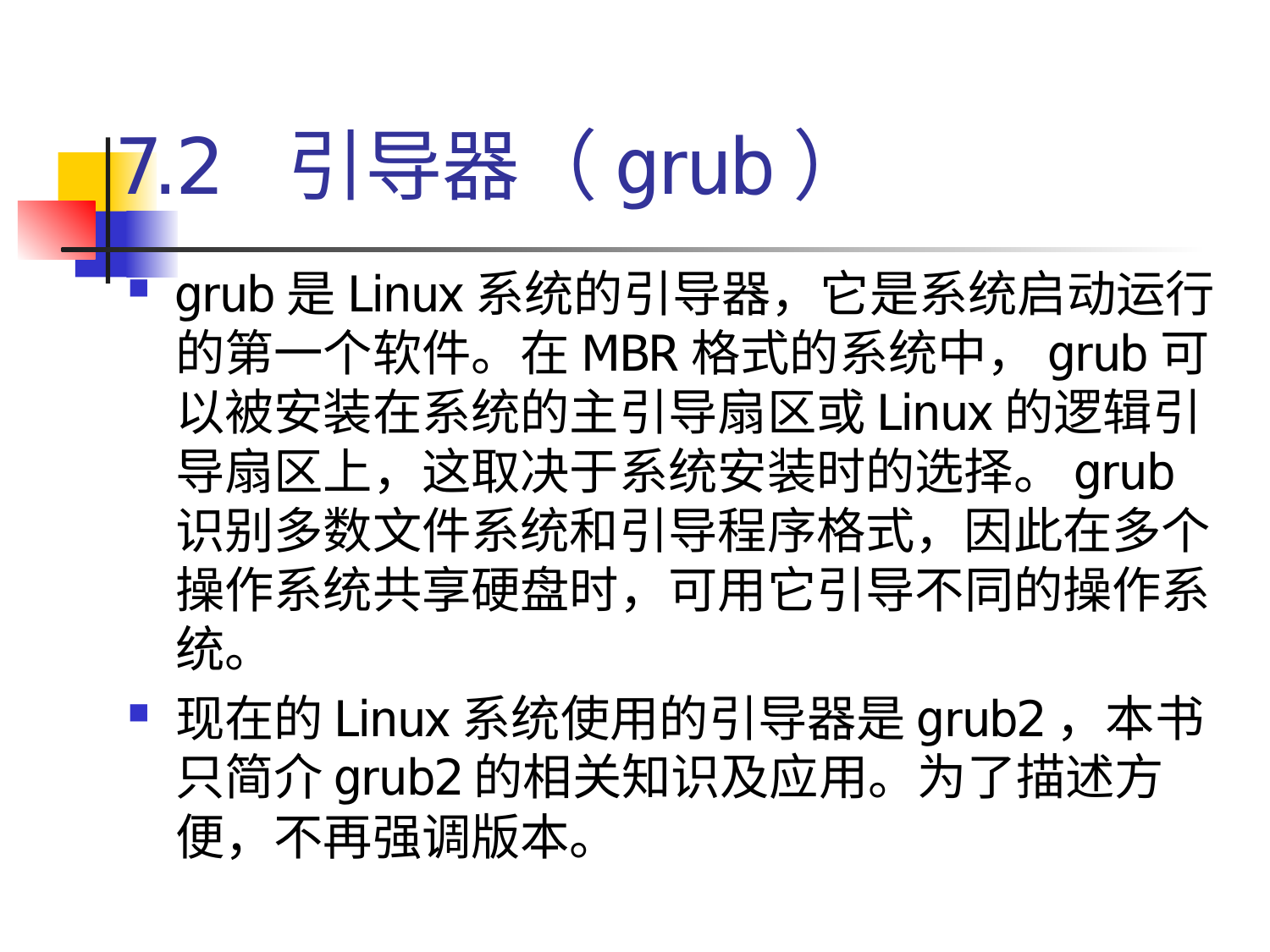

# 7.2  引导器（grub）
grub是Linux系统的引导器，它是系统启动运行的第一个软件。在MBR格式的系统中，grub可以被安装在系统的主引导扇区或Linux的逻辑引导扇区上，这取决于系统安装时的选择。grub识别多数文件系统和引导程序格式，因此在多个操作系统共享硬盘时，可用它引导不同的操作系统。
现在的Linux系统使用的引导器是grub2，本书只简介grub2的相关知识及应用。为了描述方便，不再强调版本。